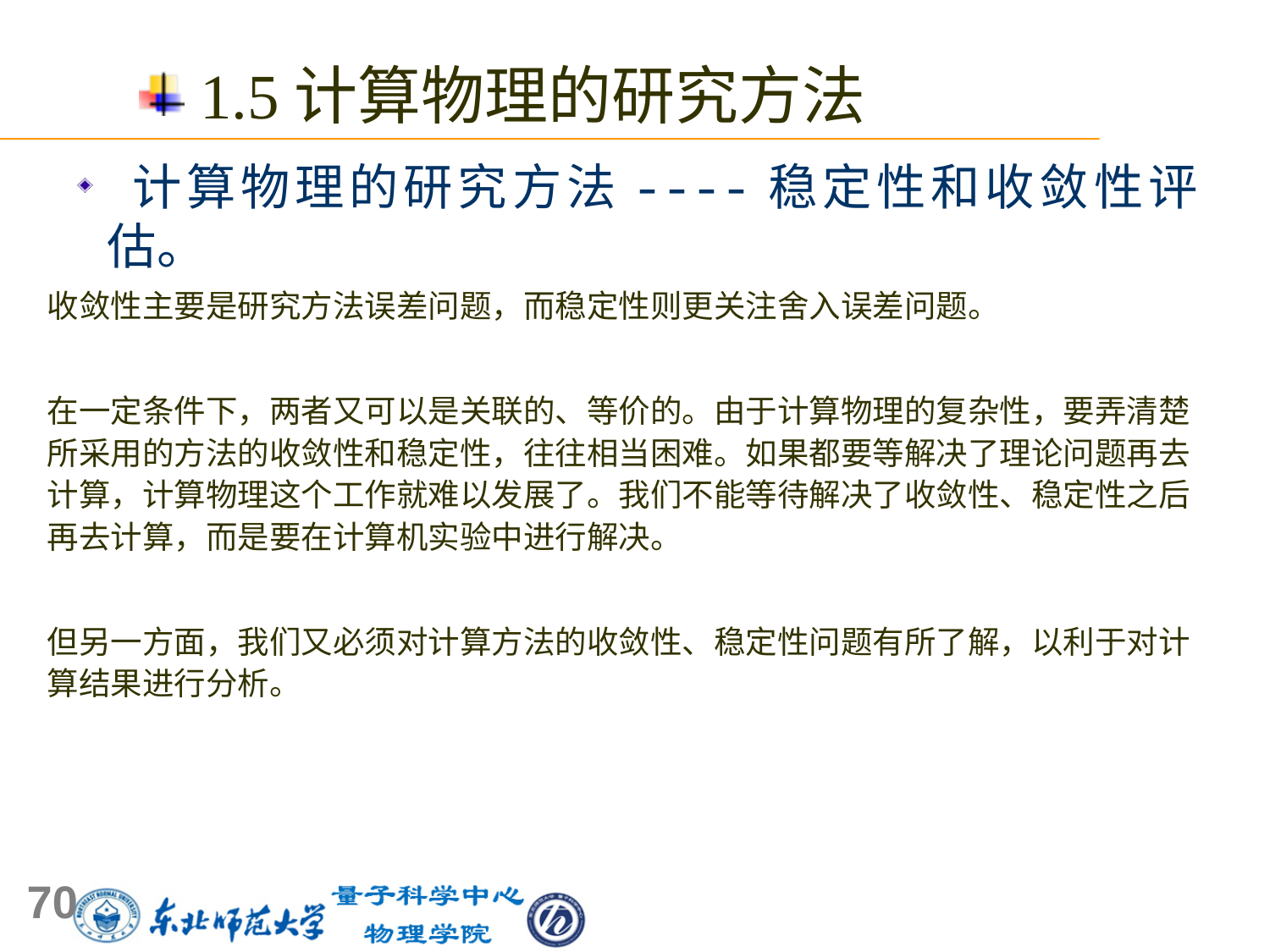

1.5计算物理的研究方法

 计算物理的研究方法----稳定性和收敛性评估。
收敛性主要是研究方法误差问题，而稳定性则更关注舍入误差问题。

在一定条件下，两者又可以是关联的、等价的。由于计算物理的复杂性，要弄清楚所采用的方法的收敛性和稳定性，往往相当困难。如果都要等解决了理论问题再去计算，计算物理这个工作就难以发展了。我们不能等待解决了收敛性、稳定性之后再去计算，而是要在计算机实验中进行解决。

但另一方面，我们又必须对计算方法的收敛性、稳定性问题有所了解，以利于对计算结果进行分析。
70